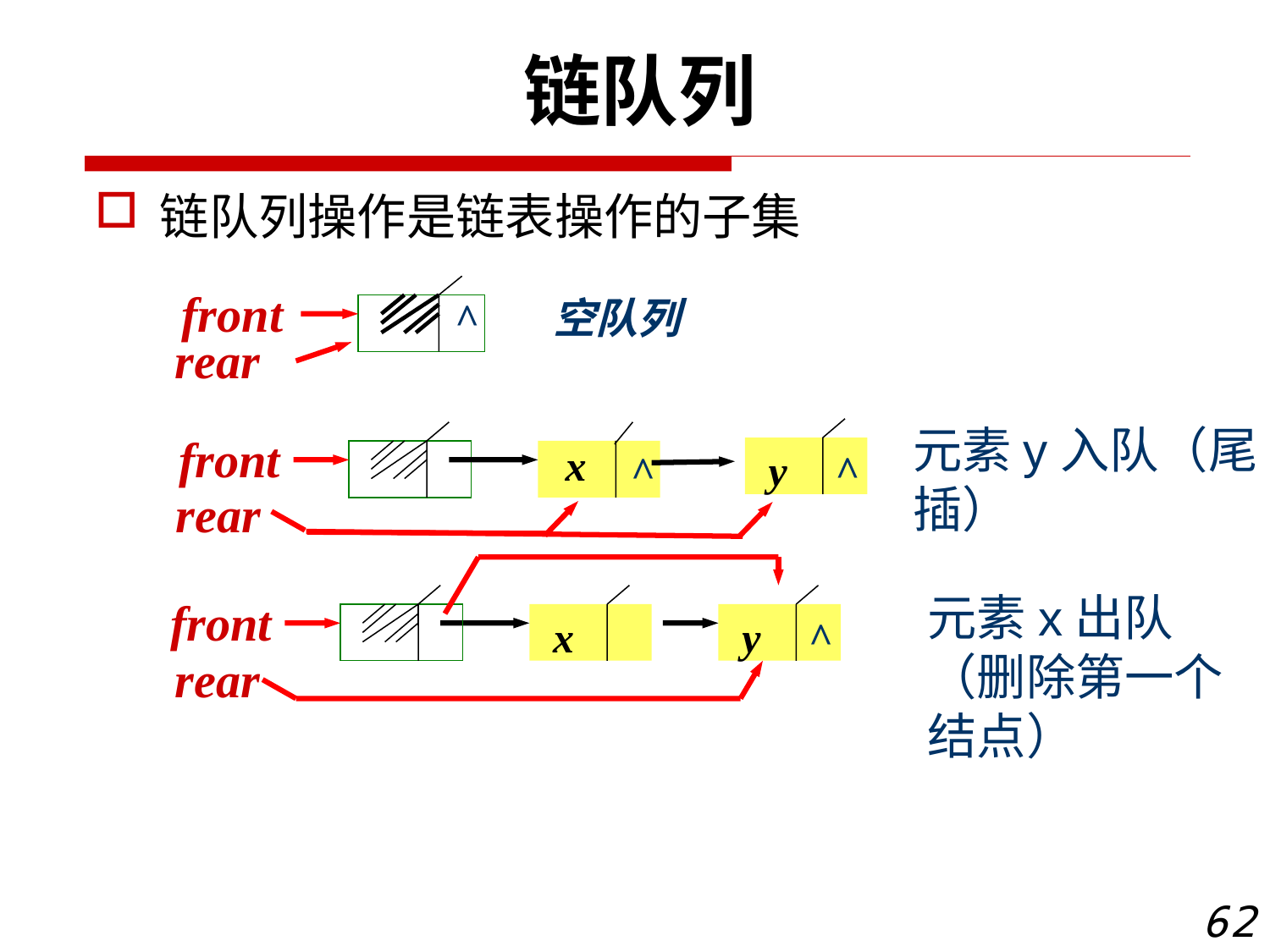

链队列
链队列操作是链表操作的子集
front

空队列

rear

^
元素y入队（尾插）

y
^

front

x
^

rear

元素x出队（删除第一个结点）
front

x

y
^

rear

62